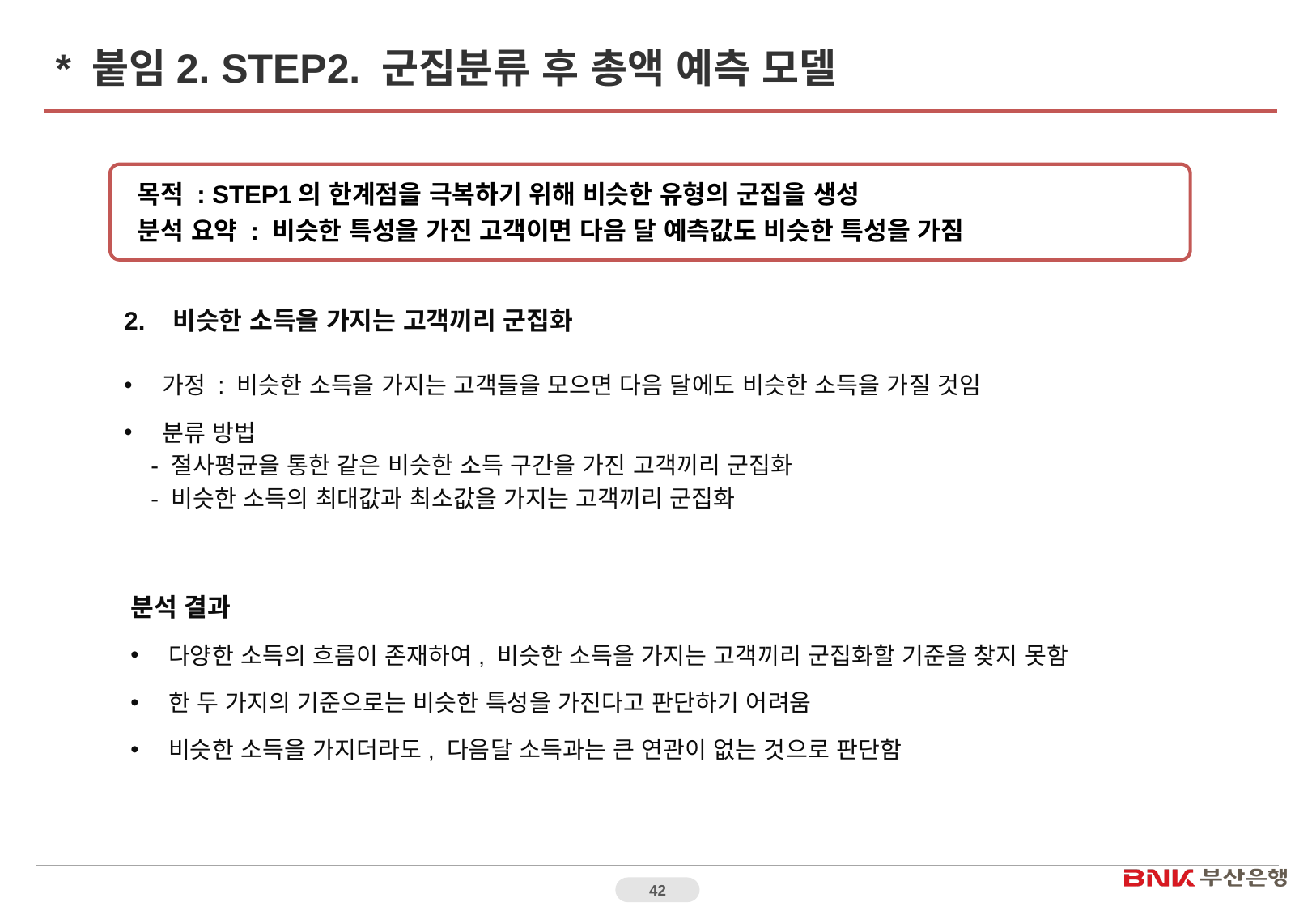

* 붙임2. STEP2. 군집분류 후 총액 예측 모델

목적 : STEP1의 한계점을 극복하기 위해 비슷한 유형의 군집을 생성
분석 요약 : 비슷한 특성을 가진 고객이면 다음 달 예측값도 비슷한 특성을 가짐

목적 : STEP1의 한계점을 극복하기 위해 비슷한 유형의 군집을 생성
가정 : 비슷한 특성을 가진 고객이면 다음 달 예측값도 비슷한 특성을 가짐
2.   비슷한 소득을 가지는 고객끼리 군집화

가정 : 비슷한 소득을 가지는 고객들을 모으면 다음 달에도 비슷한 소득을 가질 것임
분류 방법
    - 절사평균을 통한 같은 비슷한 소득 구간을 가진 고객끼리 군집화
    - 비슷한 소득의 최대값과 최소값을 가지는 고객끼리 군집화
분석 결과
다양한 소득의 흐름이 존재하여, 비슷한 소득을 가지는 고객끼리 군집화할 기준을 찾지 못함
한 두 가지의 기준으로는 비슷한 특성을 가진다고 판단하기 어려움
비슷한 소득을 가지더라도, 다음달 소득과는 큰 연관이 없는 것으로 판단함